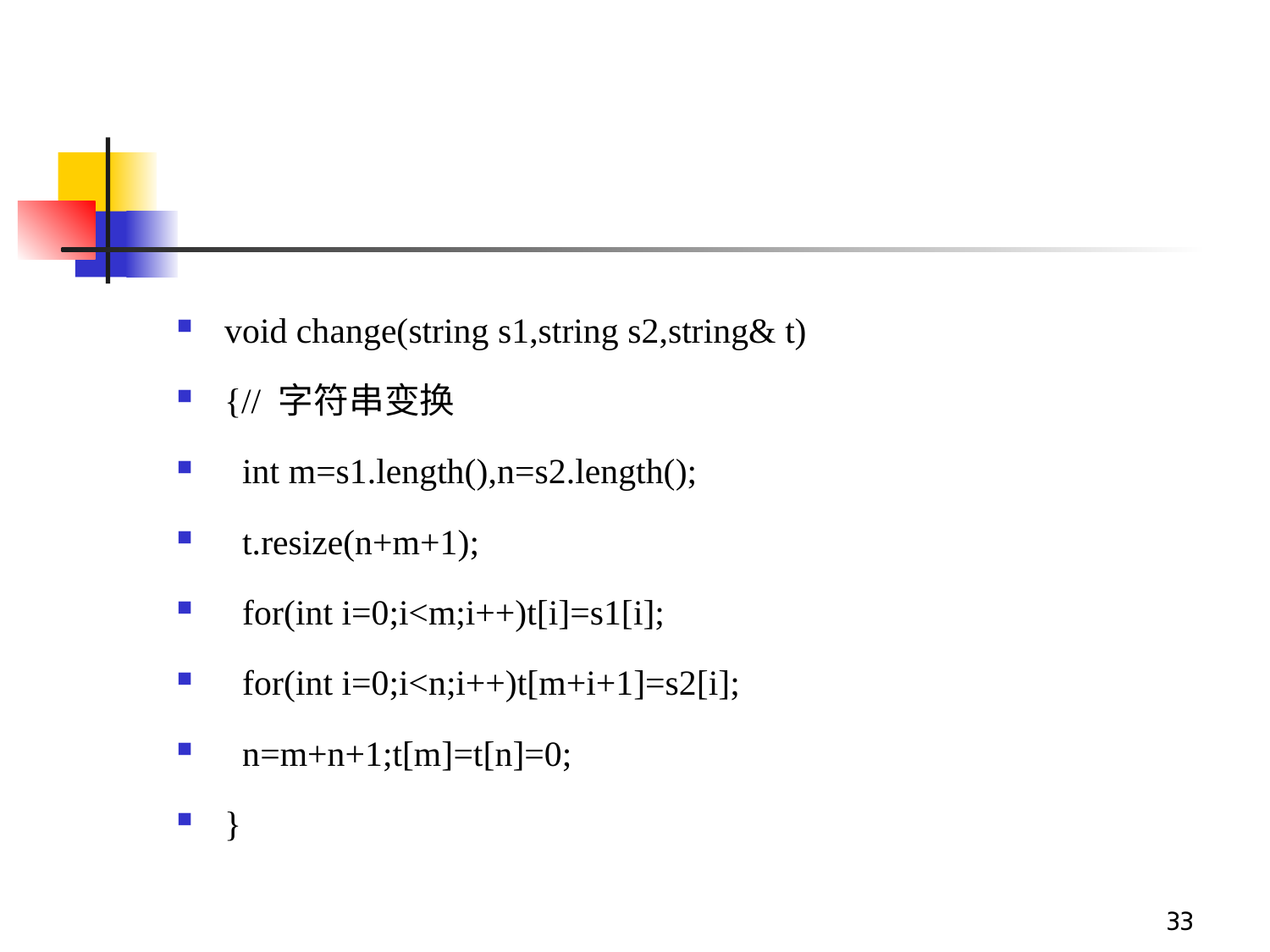

#
void change(string s1,string s2,string& t)
{// 字符串变换
  int m=s1.length(),n=s2.length();
  t.resize(n+m+1);
  for(int i=0;i<m;i++)t[i]=s1[i];
  for(int i=0;i<n;i++)t[m+i+1]=s2[i];
  n=m+n+1;t[m]=t[n]=0;
}

33